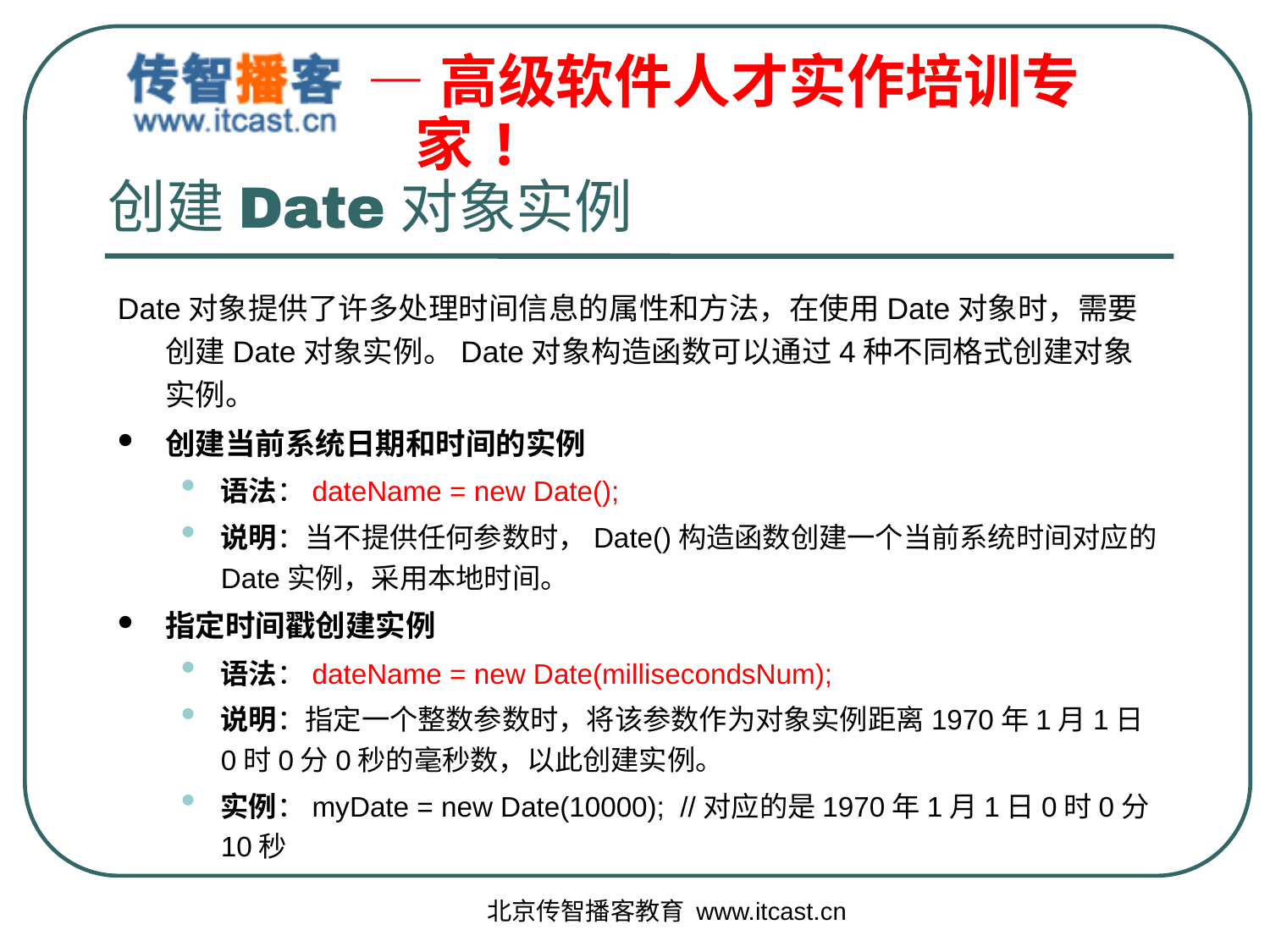

# 创建Date对象实例
Date对象提供了许多处理时间信息的属性和方法，在使用Date对象时，需要创建Date对象实例。Date对象构造函数可以通过4种不同格式创建对象实例。
创建当前系统日期和时间的实例
语法：dateName = new Date();
说明：当不提供任何参数时，Date()构造函数创建一个当前系统时间对应的Date实例，采用本地时间。
指定时间戳创建实例
语法：dateName = new Date(millisecondsNum);
说明：指定一个整数参数时，将该参数作为对象实例距离1970年1月1日0时0分0秒的毫秒数，以此创建实例。
实例：myDate = new Date(10000);  //对应的是1970年1月1日0时0分10秒